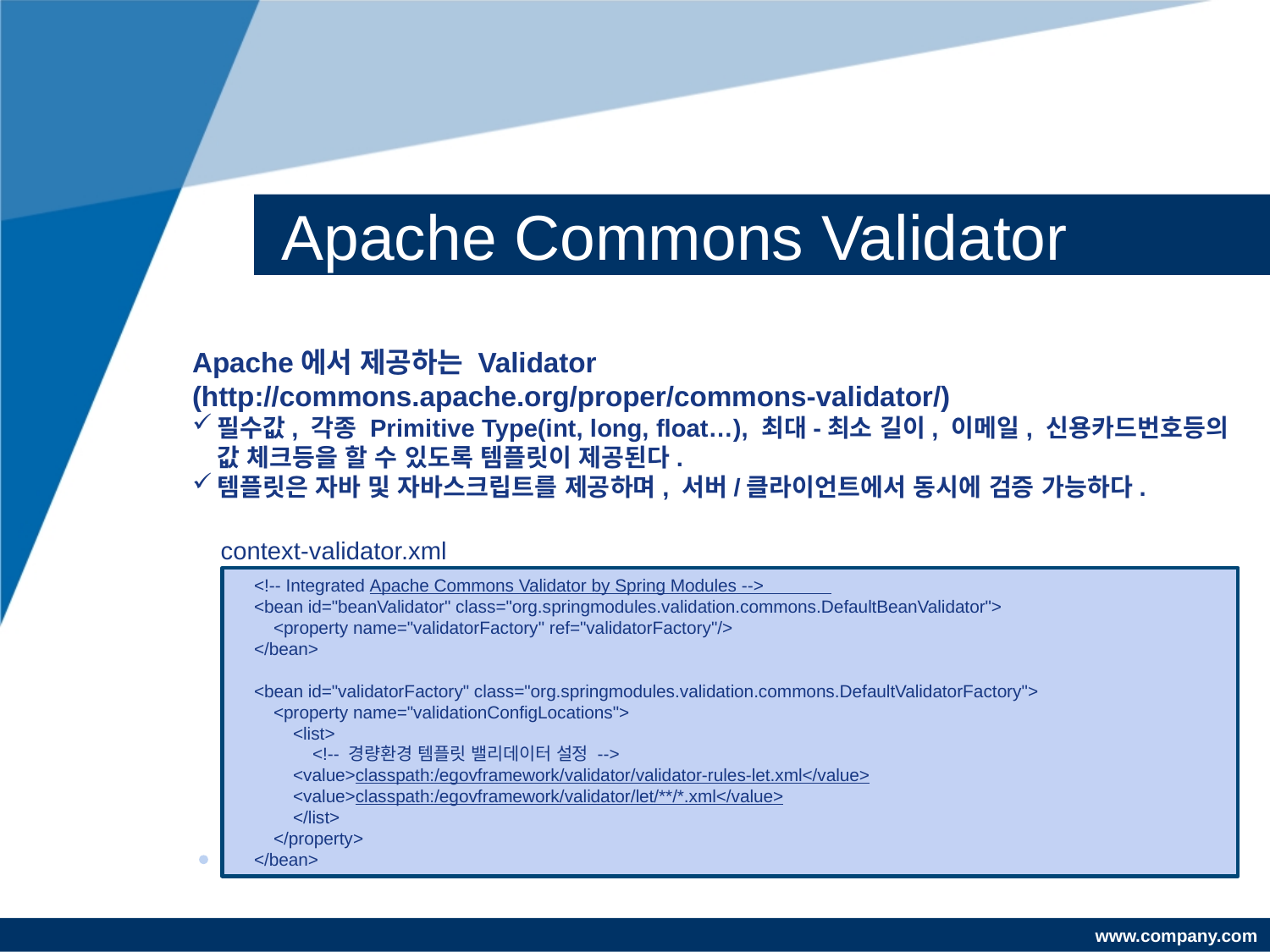

# Apache Commons Validator
Apache에서 제공하는 Validator
(http://commons.apache.org/proper/commons-validator/)
필수값, 각종 Primitive Type(int, long, float…), 최대-최소 길이, 이메일, 신용카드번호등의 값 체크등을 할 수 있도록 템플릿이 제공된다.
템플릿은 자바 및 자바스크립트를 제공하며, 서버/클라이언트에서 동시에 검증 가능하다.
context-validator.xml
    <!-- Integrated Apache Commons Validator by Spring Modules -->
    <bean id="beanValidator" class="org.springmodules.validation.commons.DefaultBeanValidator">
        <property name="validatorFactory" ref="validatorFactory"/>
    </bean>

    <bean id="validatorFactory" class="org.springmodules.validation.commons.DefaultValidatorFactory">
        <property name="validationConfigLocations">
            <list>
                <!-- 경량환경 템플릿 밸리데이터 설정 -->
            <value>classpath:/egovframework/validator/validator-rules-let.xml</value>
            <value>classpath:/egovframework/validator/let/**/*.xml</value>
            </list>
        </property>
    </bean>